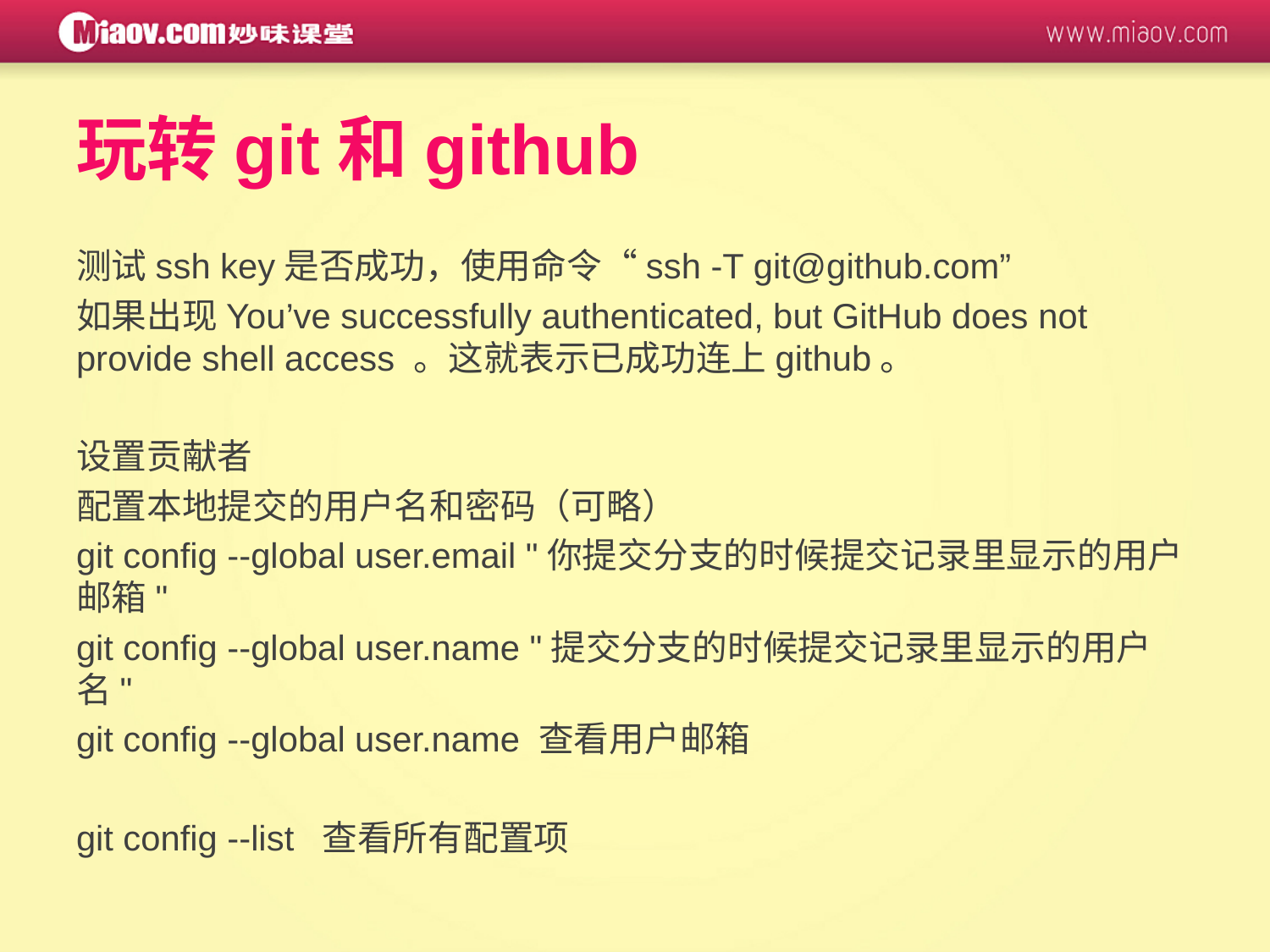

# 玩转git和github
测试ssh key是否成功，使用命令“ssh -T git@github.com”
如果出现You’ve successfully authenticated, but GitHub does not provide shell access 。这就表示已成功连上github。

设置贡献者
配置本地提交的用户名和密码（可略）
git config --global user.email "你提交分支的时候提交记录里显示的用户邮箱"
git config --global user.name "提交分支的时候提交记录里显示的用户名"
git config --global user.name 查看用户邮箱

git config --list  查看所有配置项